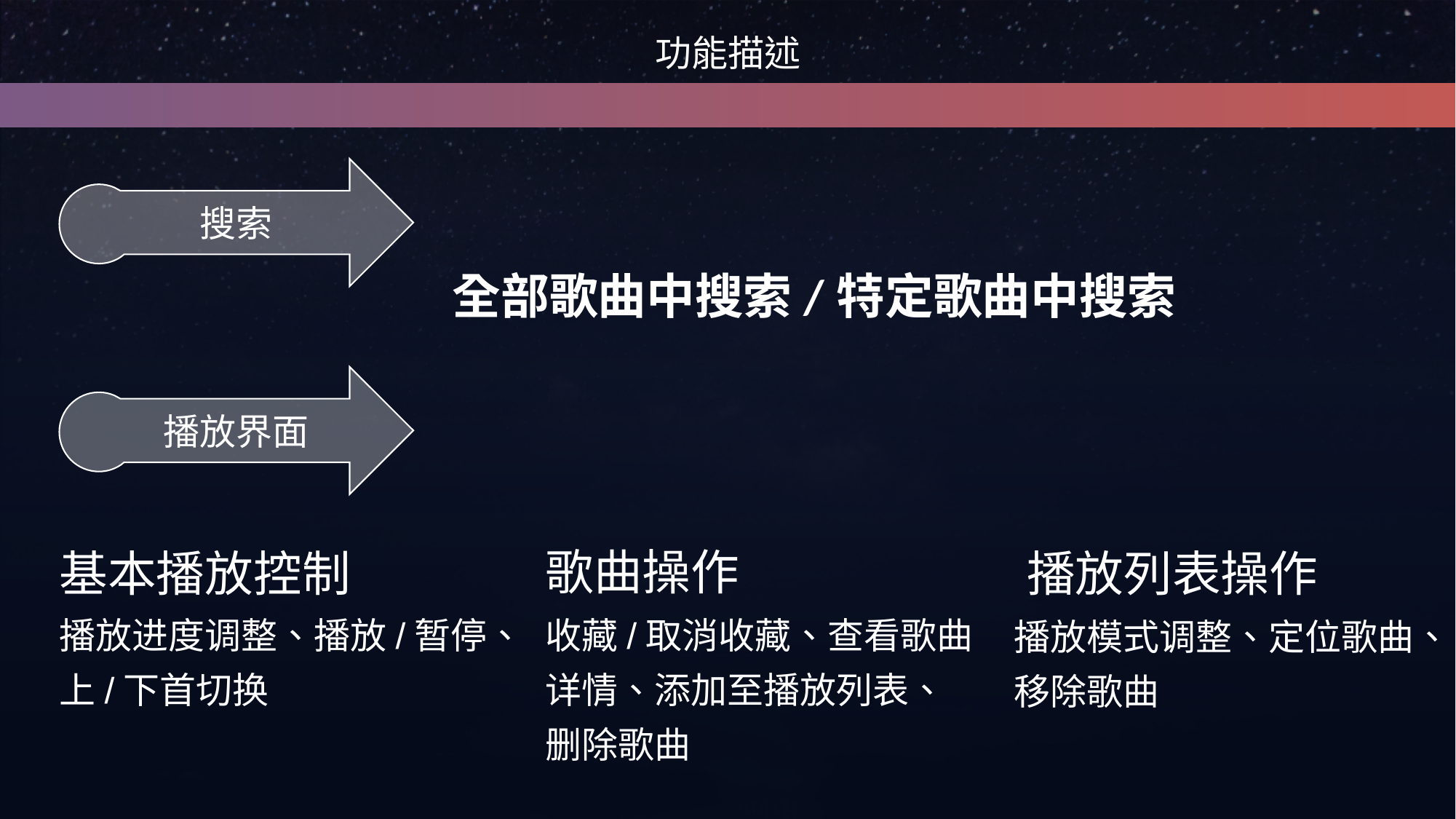

功能描述

搜索
全部歌曲中搜索/特定歌曲中搜索
播放界面
歌曲操作
收藏/取消收藏、查看歌曲详情、添加至播放列表、删除歌曲
基本播放控制
播放进度调整、播放/暂停、上/下首切换
播放列表操作
播放模式调整、定位歌曲、移除歌曲